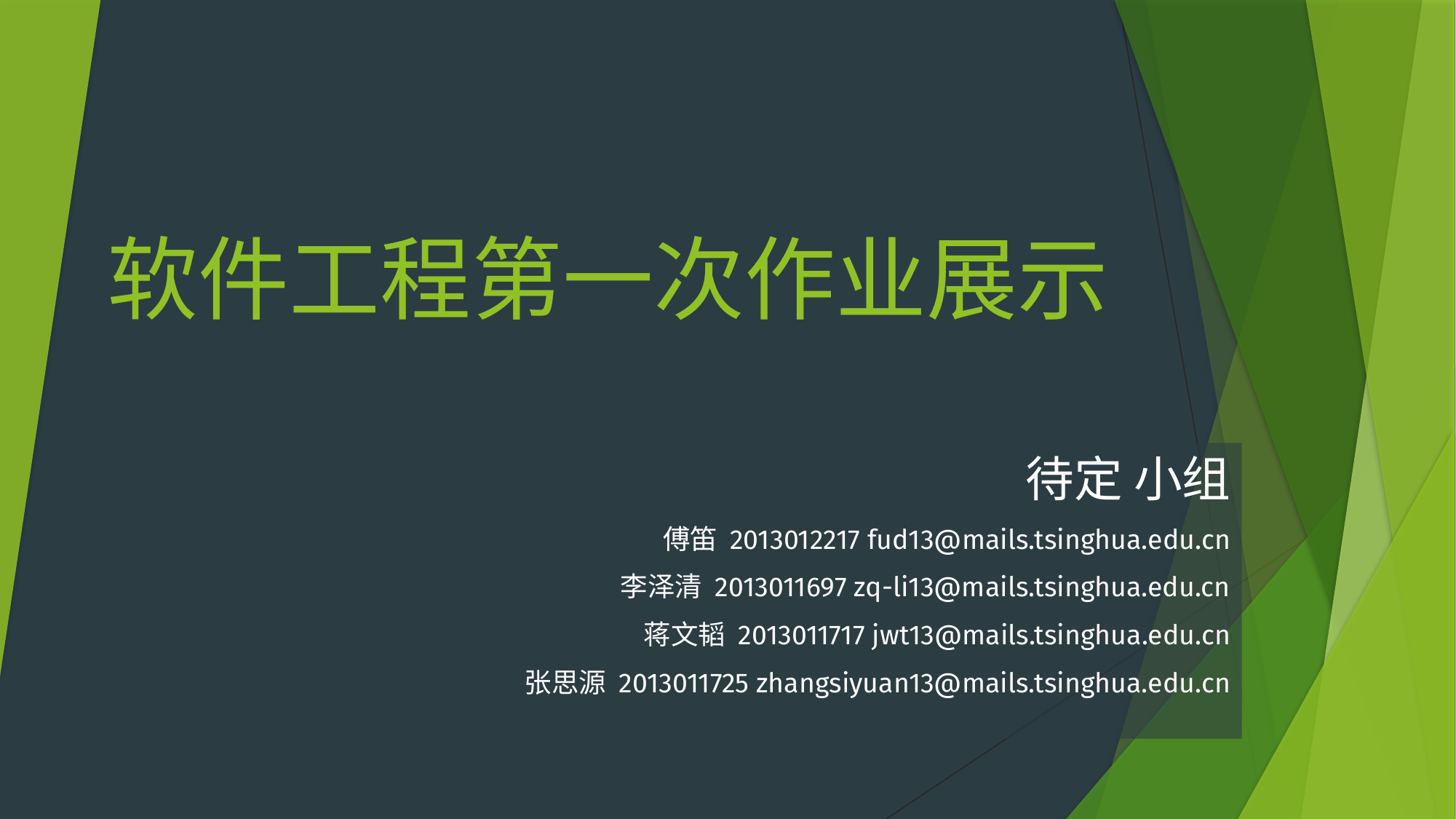

# 软件工程第一次作业展示
待定 小组
傅笛 2013012217 fud13@mails.tsinghua.edu.cn
李泽清 2013011697 zq-li13@mails.tsinghua.edu.cn
蒋文韬 2013011717 jwt13@mails.tsinghua.edu.cn
张思源 2013011725 zhangsiyuan13@mails.tsinghua.edu.cn